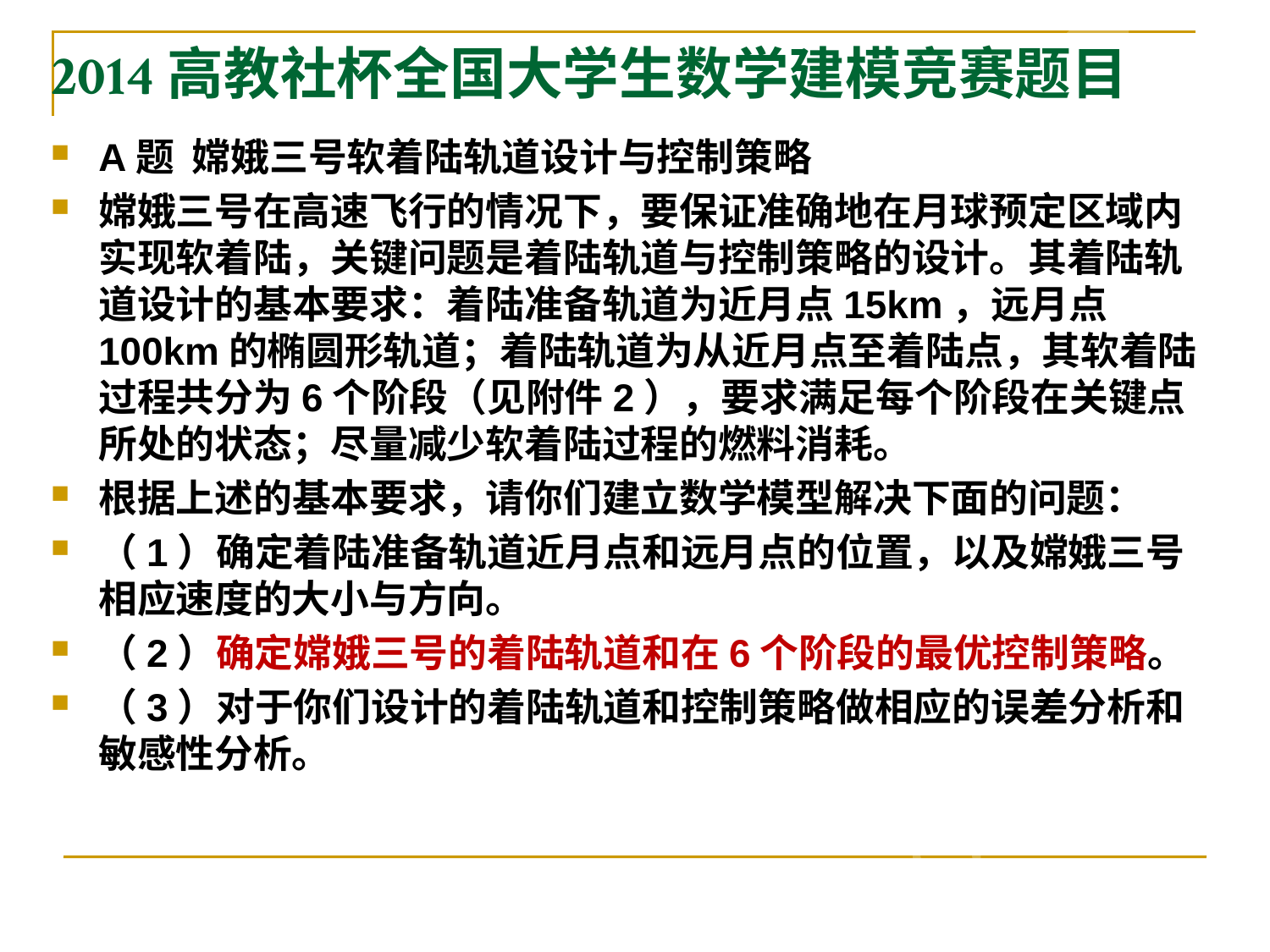

# 2014高教社杯全国大学生数学建模竞赛题目
A题  嫦娥三号软着陆轨道设计与控制策略
嫦娥三号在高速飞行的情况下，要保证准确地在月球预定区域内实现软着陆，关键问题是着陆轨道与控制策略的设计。其着陆轨道设计的基本要求：着陆准备轨道为近月点15km，远月点100km的椭圆形轨道；着陆轨道为从近月点至着陆点，其软着陆过程共分为6个阶段（见附件2），要求满足每个阶段在关键点所处的状态；尽量减少软着陆过程的燃料消耗。
根据上述的基本要求，请你们建立数学模型解决下面的问题：
（1）确定着陆准备轨道近月点和远月点的位置，以及嫦娥三号相应速度的大小与方向。
（2）确定嫦娥三号的着陆轨道和在6个阶段的最优控制策略。
（3）对于你们设计的着陆轨道和控制策略做相应的误差分析和敏感性分析。